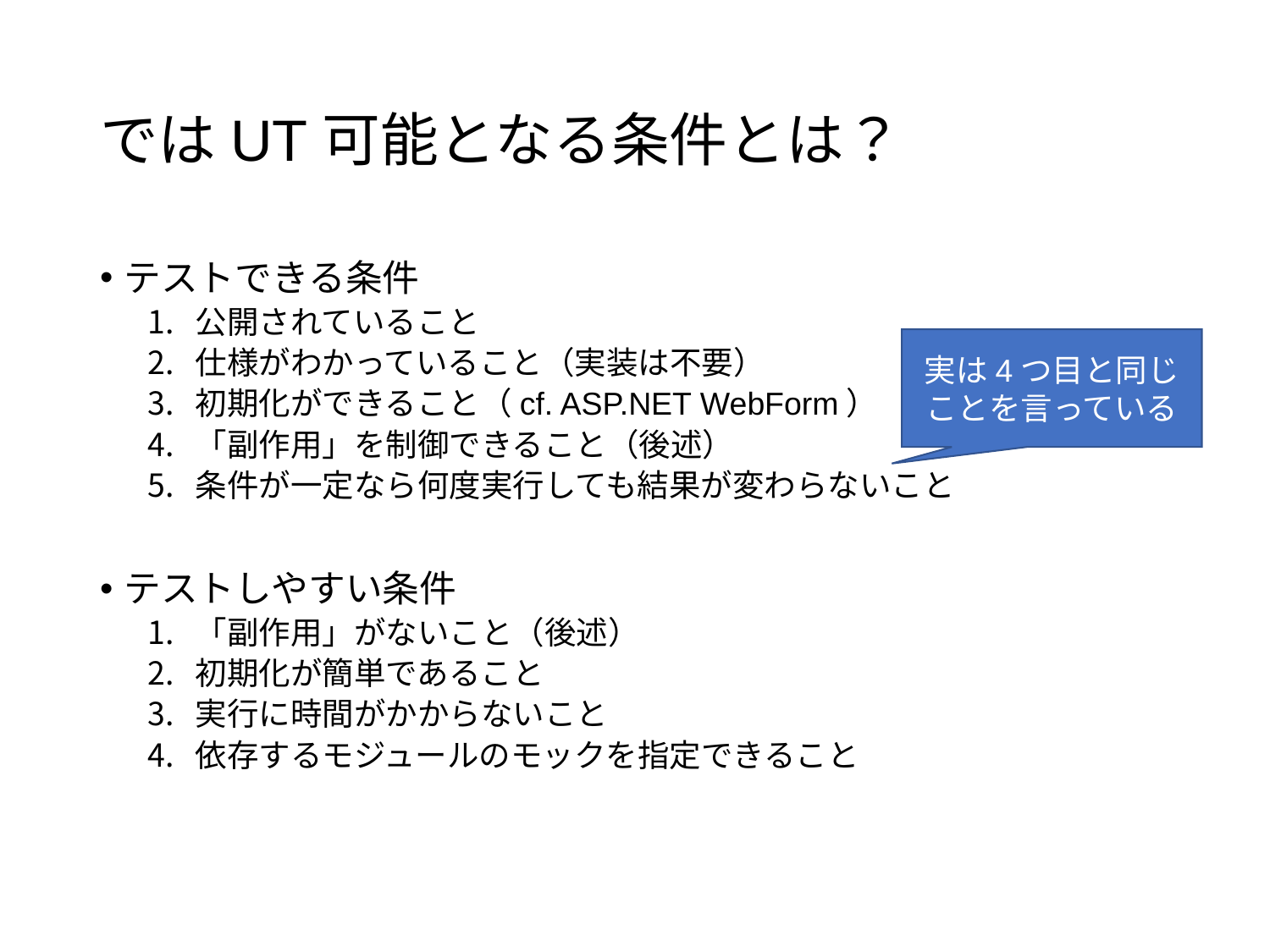

# ではUT可能となる条件とは？
テストできる条件
公開されていること
仕様がわかっていること（実装は不要）
初期化ができること（cf. ASP.NET WebForm）
「副作用」を制御できること（後述）
条件が一定なら何度実行しても結果が変わらないこと

テストしやすい条件
「副作用」がないこと（後述）
初期化が簡単であること
実行に時間がかからないこと
依存するモジュールのモックを指定できること
実は4つ目と同じことを言っている